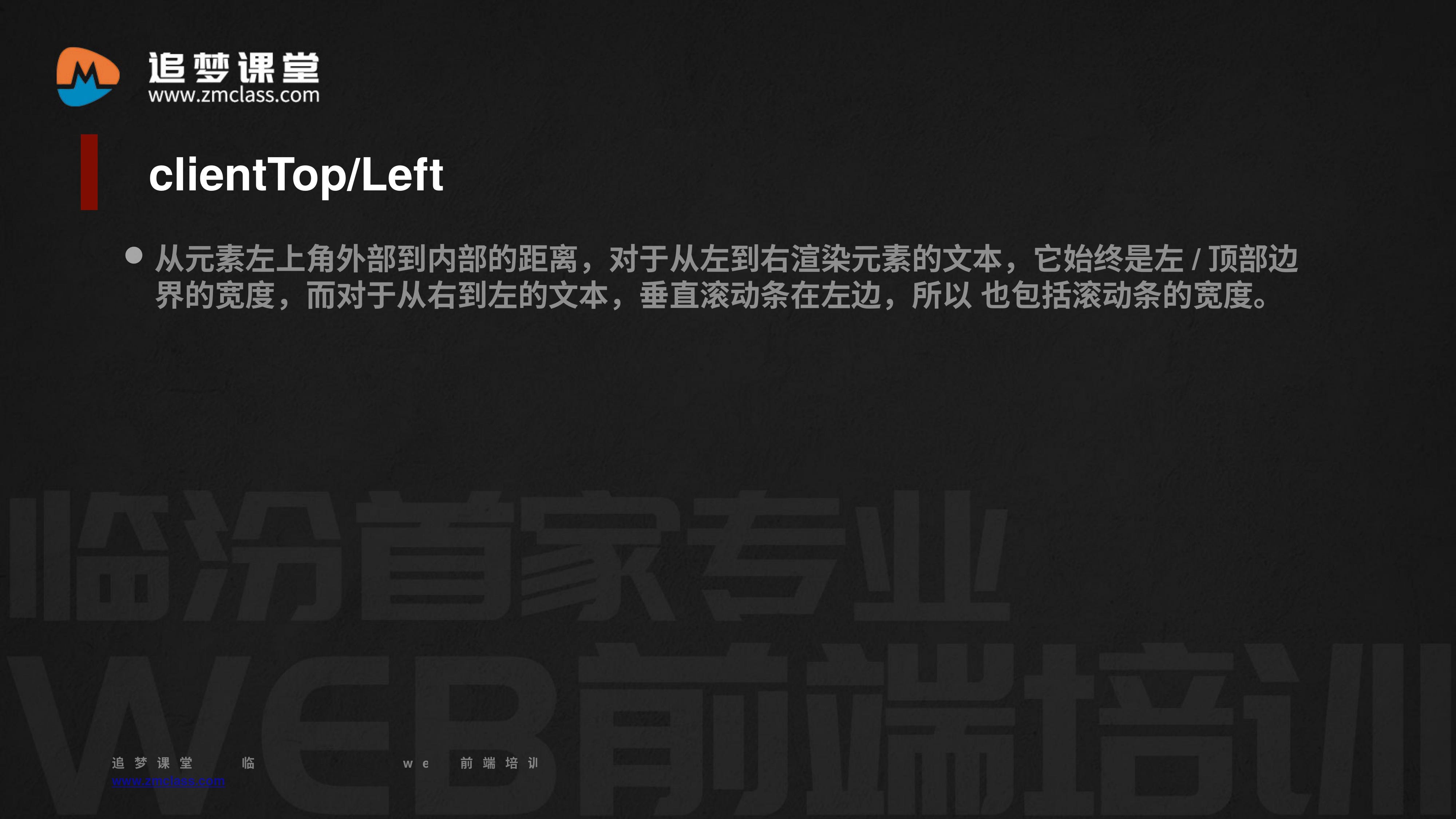

clientTop/Left
从元素左上角外部到内部的距离，对于从左到右渲染元素的文本，它始终是左/顶部边界的宽度，而对于从右到左的文本，垂直滚动条在左边，所以 也包括滚动条的宽度。

追梦课堂   临汾首家专业的web前端培训机构                                                          www.zmclass.com
7